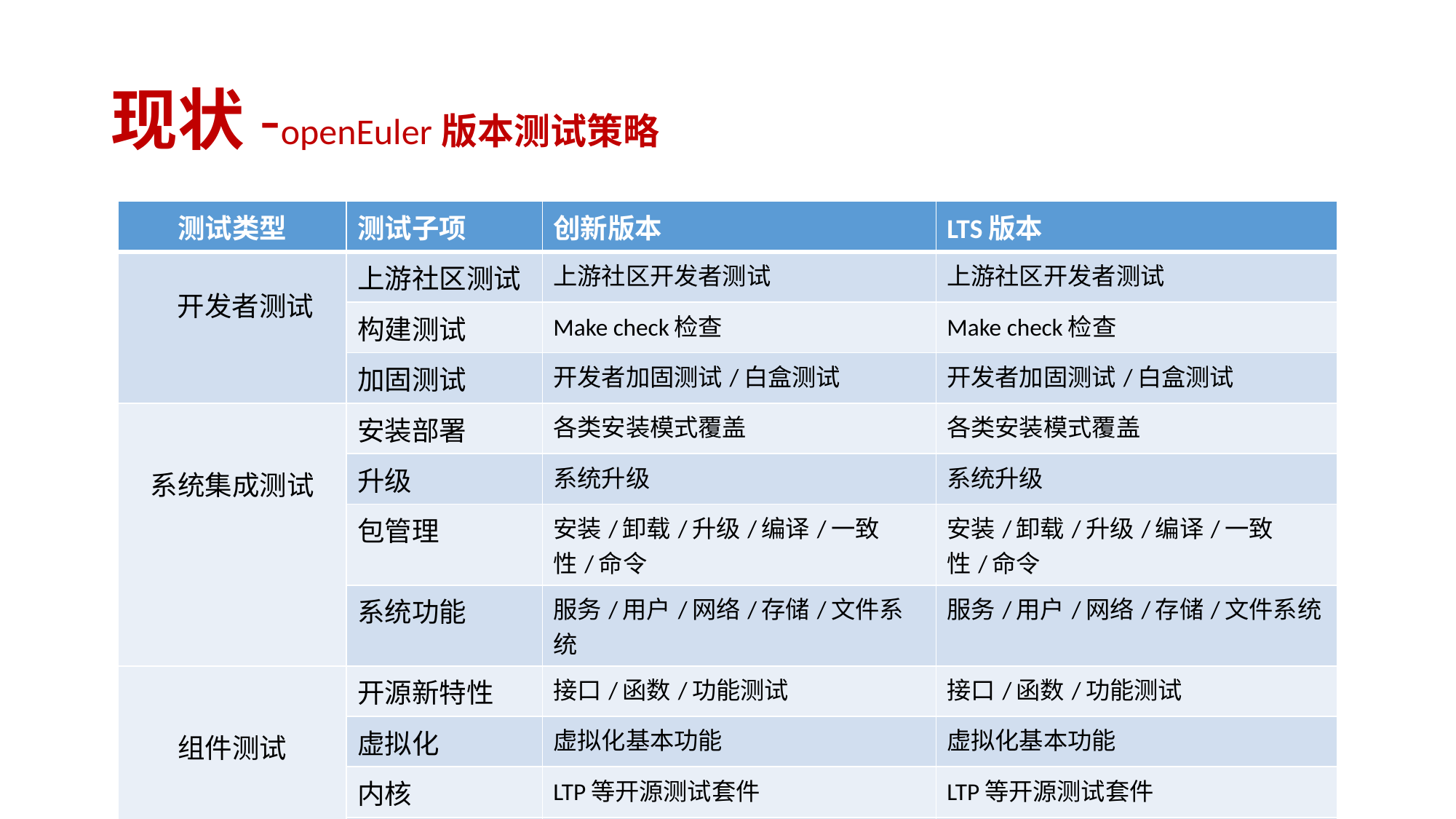

# 现状-openEuler版本测试策略
| 测试类型 | 测试子项 | 创新版本 | LTS版本 |
| --- | --- | --- | --- |
| 开发者测试 | 上游社区测试 | 上游社区开发者测试 | 上游社区开发者测试 |
|  | 构建测试 | Make check检查 | Make check检查 |
|  | 加固测试 | 开发者加固测试/白盒测试 | 开发者加固测试/白盒测试 |
| 系统集成测试 | 安装部署 | 各类安装模式覆盖 | 各类安装模式覆盖 |
|  | 升级 | 系统升级 | 系统升级 |
|  | 包管理 | 安装/卸载/升级/编译/一致性/命令 | 安装/卸载/升级/编译/一致性/命令 |
|  | 系统功能 | 服务/用户/网络/存储/文件系统 | 服务/用户/网络/存储/文件系统 |
| 组件测试 | 开源新特性 | 接口/函数/功能测试 | 接口/函数/功能测试 |
|  | 虚拟化 | 虚拟化基本功能 | 虚拟化基本功能 |
|  | 内核 | LTP等开源测试套件 | LTP等开源测试套件 |
|  | 容器 | 容器基本功能 | 容器基本功能 |